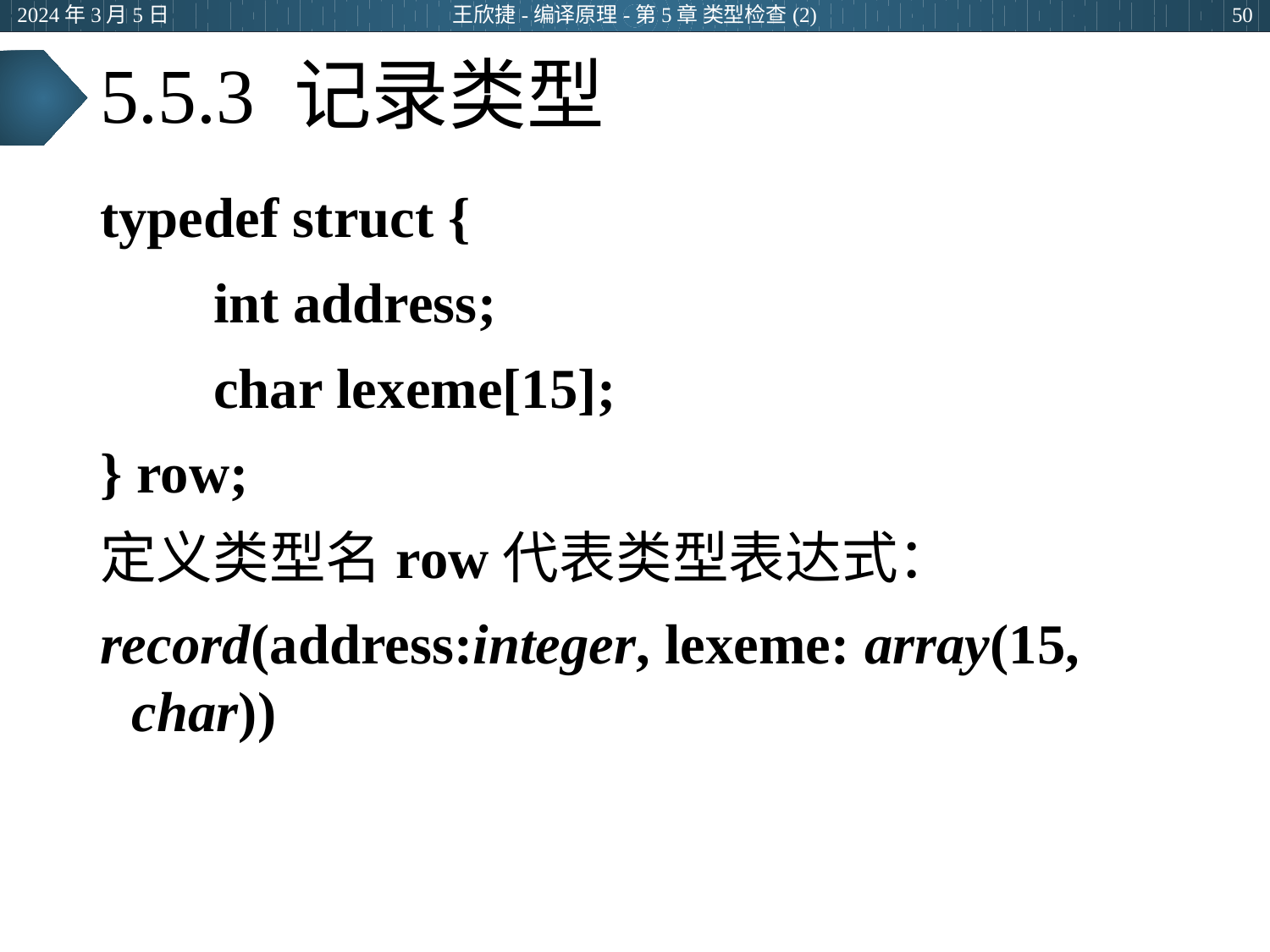

2024年3月5日
王欣捷-编译原理-第5章 类型检查(2)
50
# 5.5.3 记录类型
typedef struct {
        int address;
        char lexeme[15];
} row;
定义类型名row代表类型表达式：
record(address:integer, lexeme: array(15, char))